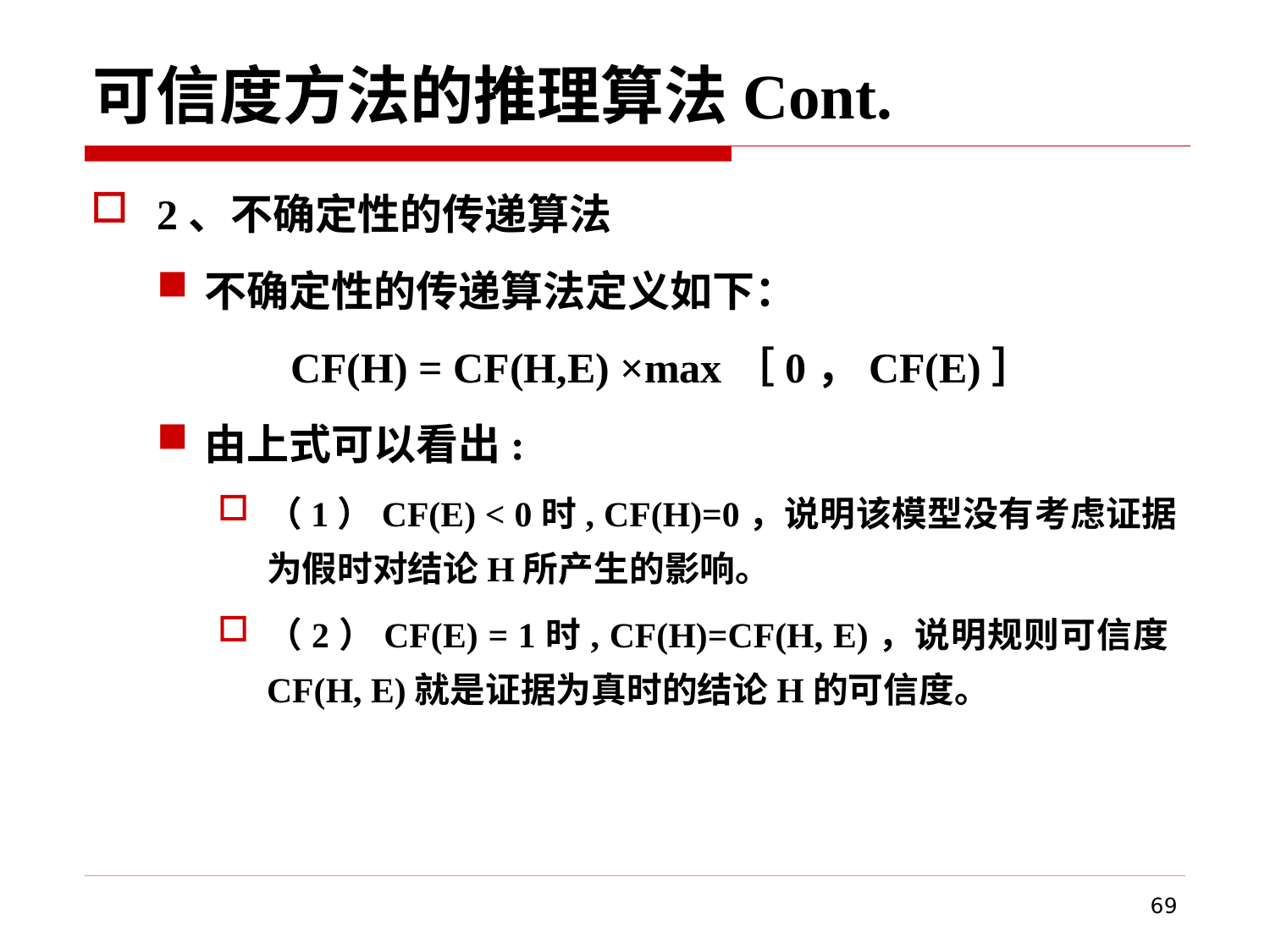

# 可信度方法的推理算法Cont.
2、不确定性的传递算法
不确定性的传递算法定义如下：
CF(H) = CF(H,E) ×max［0，CF(E)］
由上式可以看出:
（1）CF(E) < 0时, CF(H)=0，说明该模型没有考虑证据为假时对结论H所产生的影响。
（2）CF(E) = 1时, CF(H)=CF(H, E)，说明规则可信度CF(H, E)就是证据为真时的结论H的可信度。

69